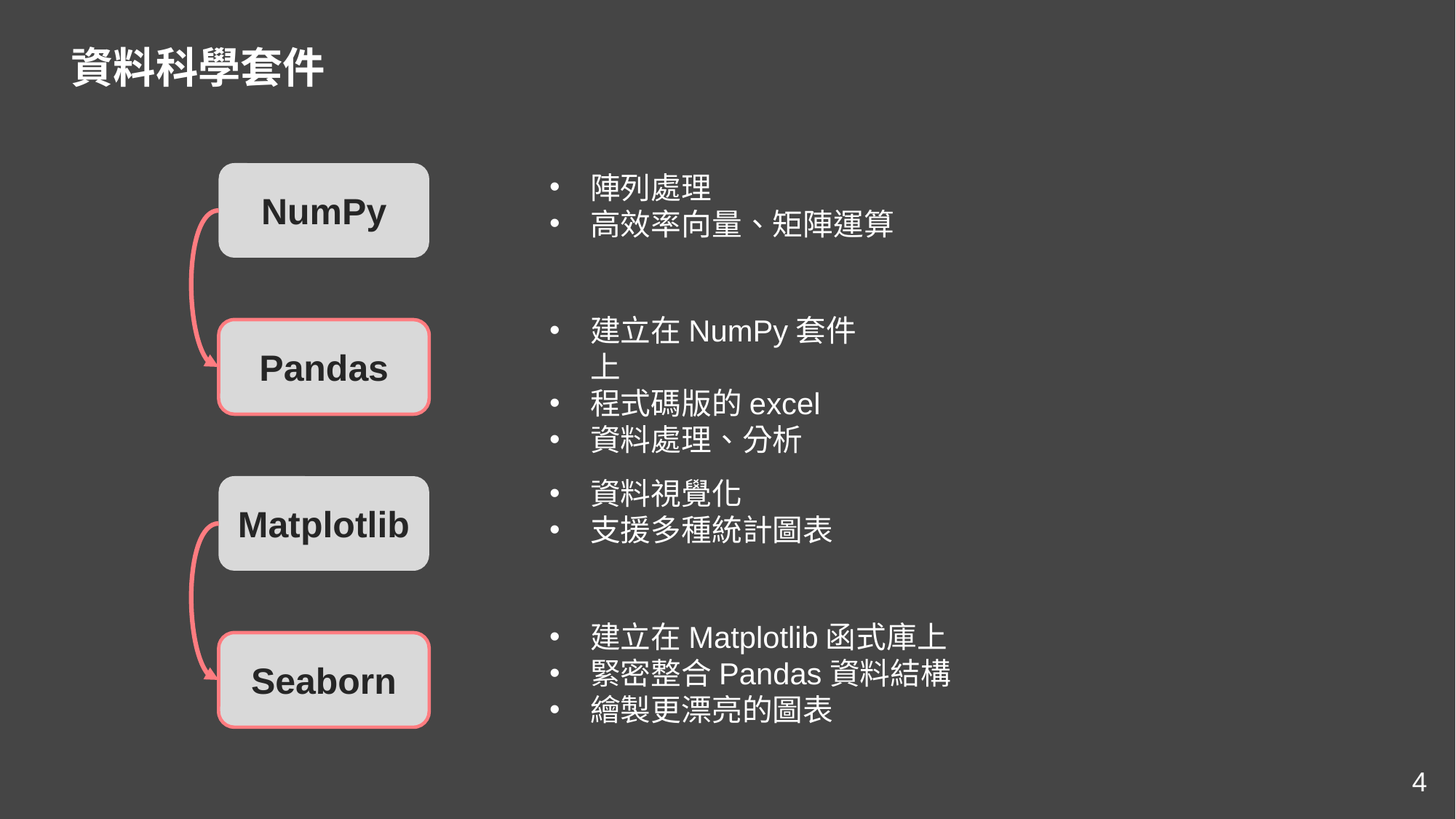

資料科學套件
NumPy
陣列處理
高效率向量、矩陣運算
建立在NumPy套件上
程式碼版的excel
資料處理、分析
Pandas
資料視覺化
支援多種統計圖表
Matplotlib
建立在Matplotlib函式庫上
緊密整合Pandas資料結構
繪製更漂亮的圖表
Seaborn